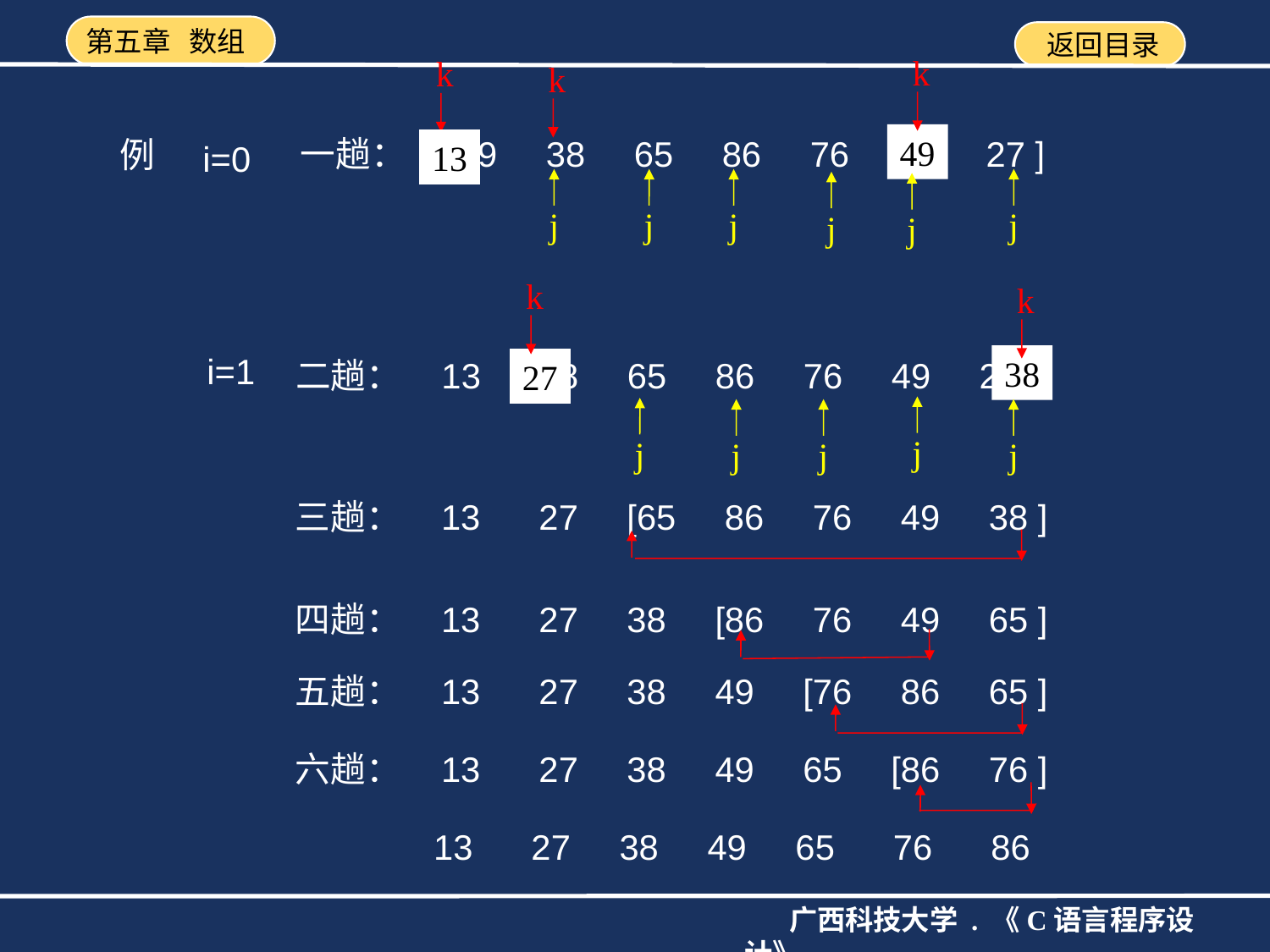

k

k

k

49
一趟：   [ 49     38     65     86     76     13     27 ]
例
13
i=0

j

j

j

j

j

j
k

k

i=1
38
二趟：    13     [38     65     86     76     49     27 ]
27

j

j

j

j

j
三趟：    13      27     [65     86     76     49     38 ]

四趟：    13      27     38     [86     76     49     65 ]

五趟：    13      27     38     49     [76     86     65 ]

六趟：    13      27     38     49     65     [86     76 ]

              13      27     38     49     65      76      86